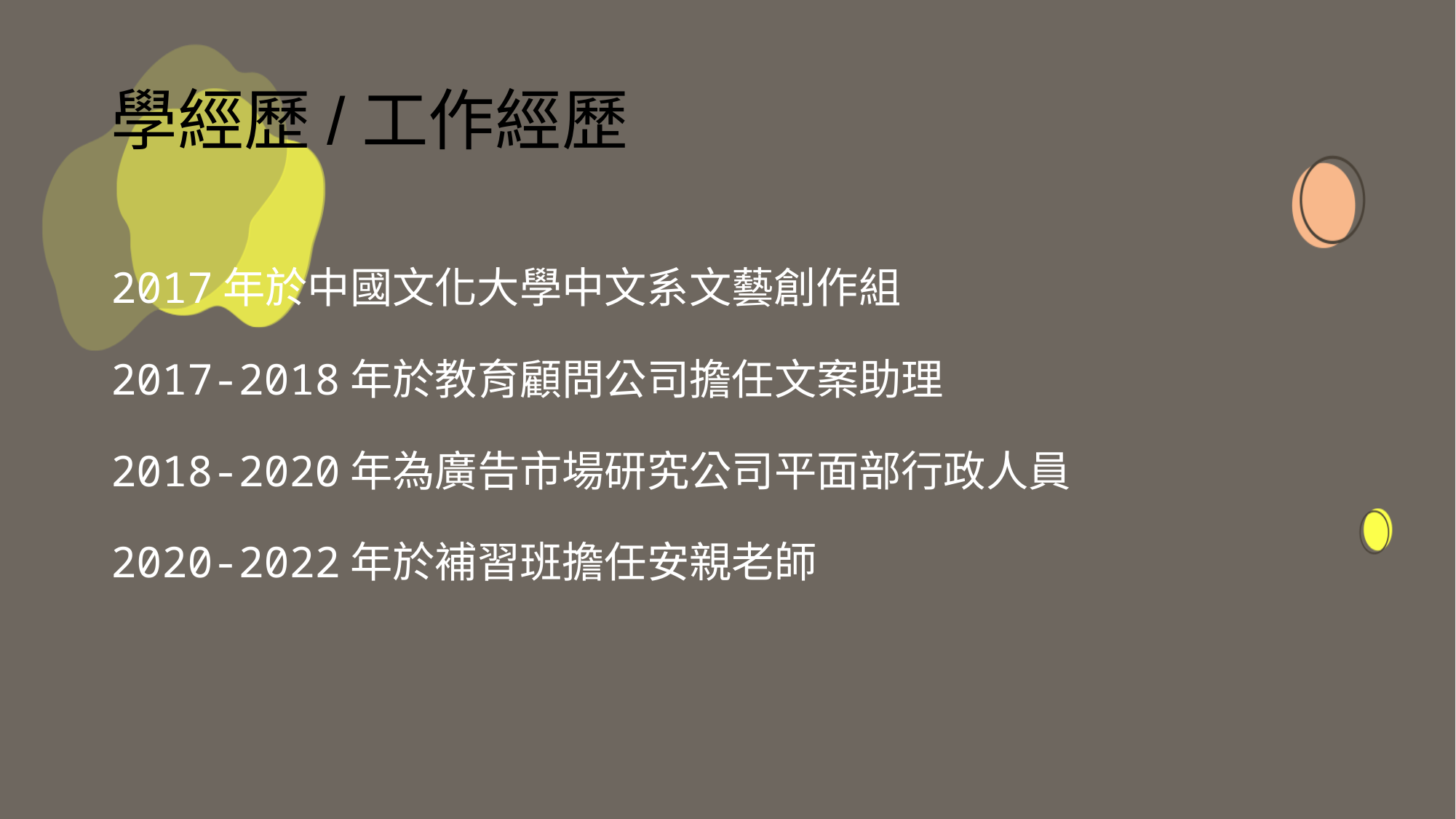

# 學經歷/工作經歷
2017年於中國文化大學中文系文藝創作組

2017-2018年於教育顧問公司擔任文案助理

2018-2020年為廣告市場研究公司平面部行政人員

2020-2022年於補習班擔任安親老師